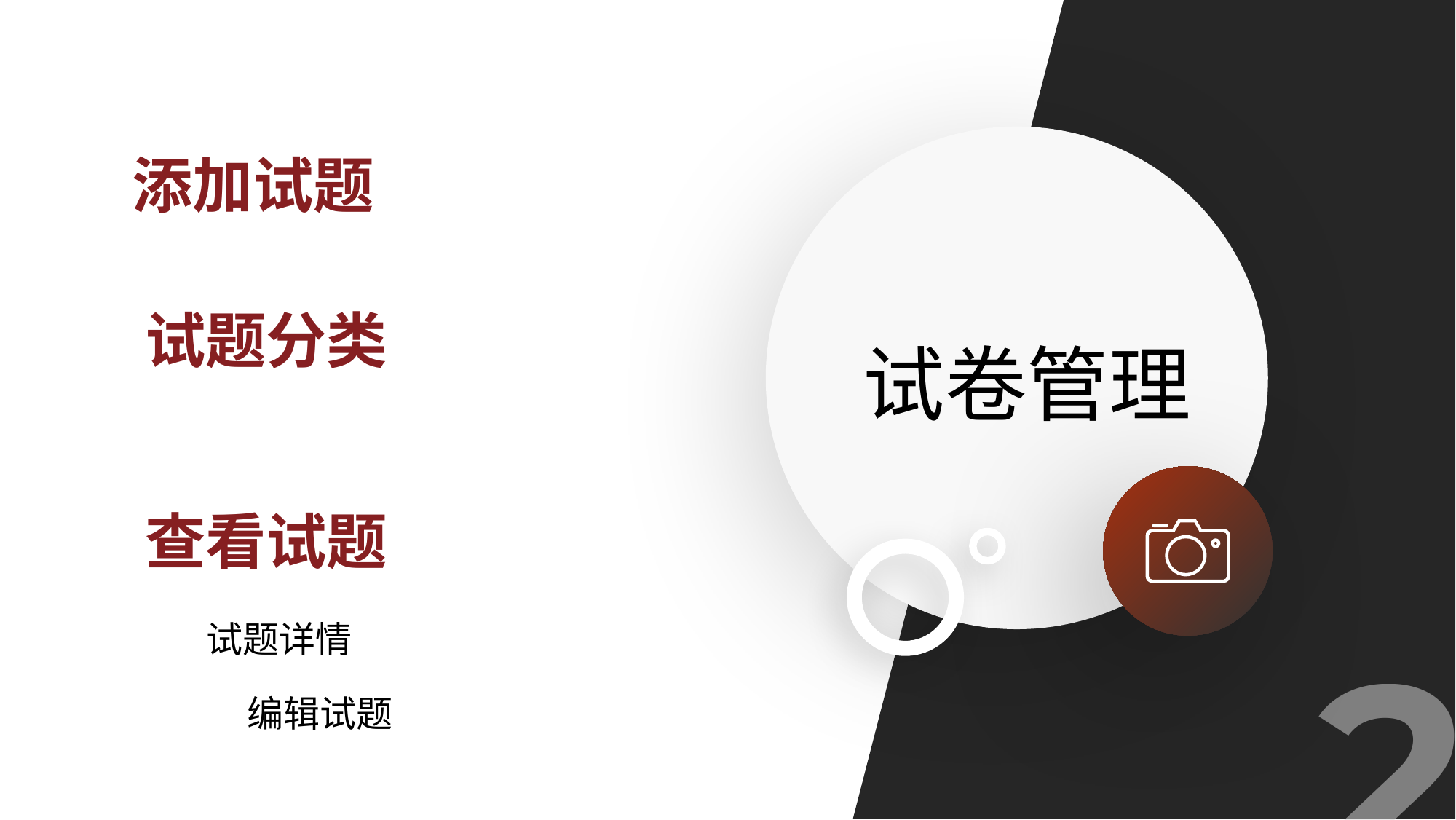

添加试题
试题分类
Subtitle Text Goes Here
试卷管理

查看试题

产 品 策 略 1
产 品 策 略 2

试题详情
编辑试题
2